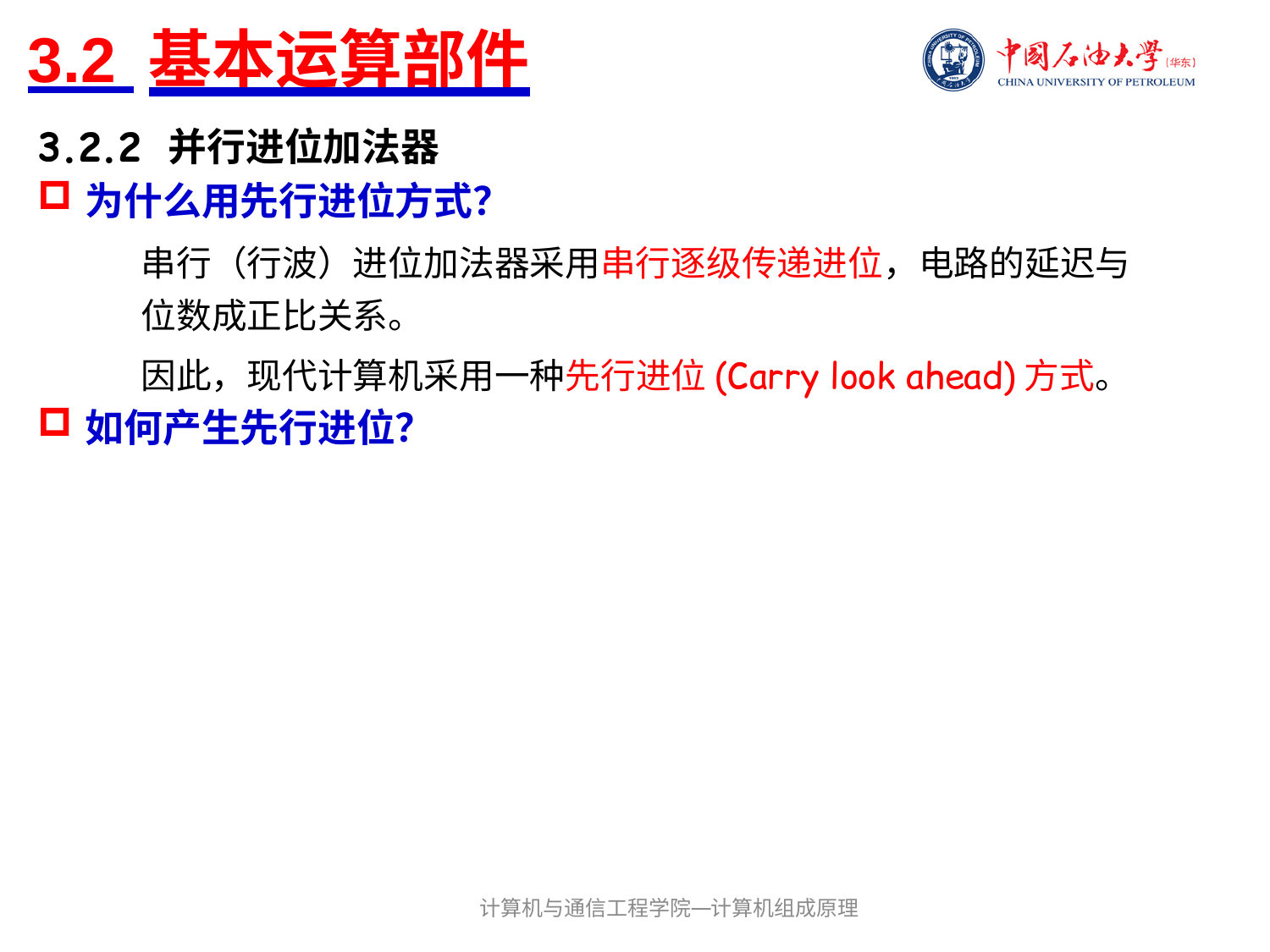

# 3.2 基本运算部件
3.2.2 并行进位加法器
为什么用先行进位方式？
    串行（行波）进位加法器采用串行逐级传递进位，电路的延迟与位数成正比关系。
    因此，现代计算机采用一种先行进位(Carry look ahead)方式。
如何产生先行进位？

计算机与通信工程学院—计算机组成原理
24